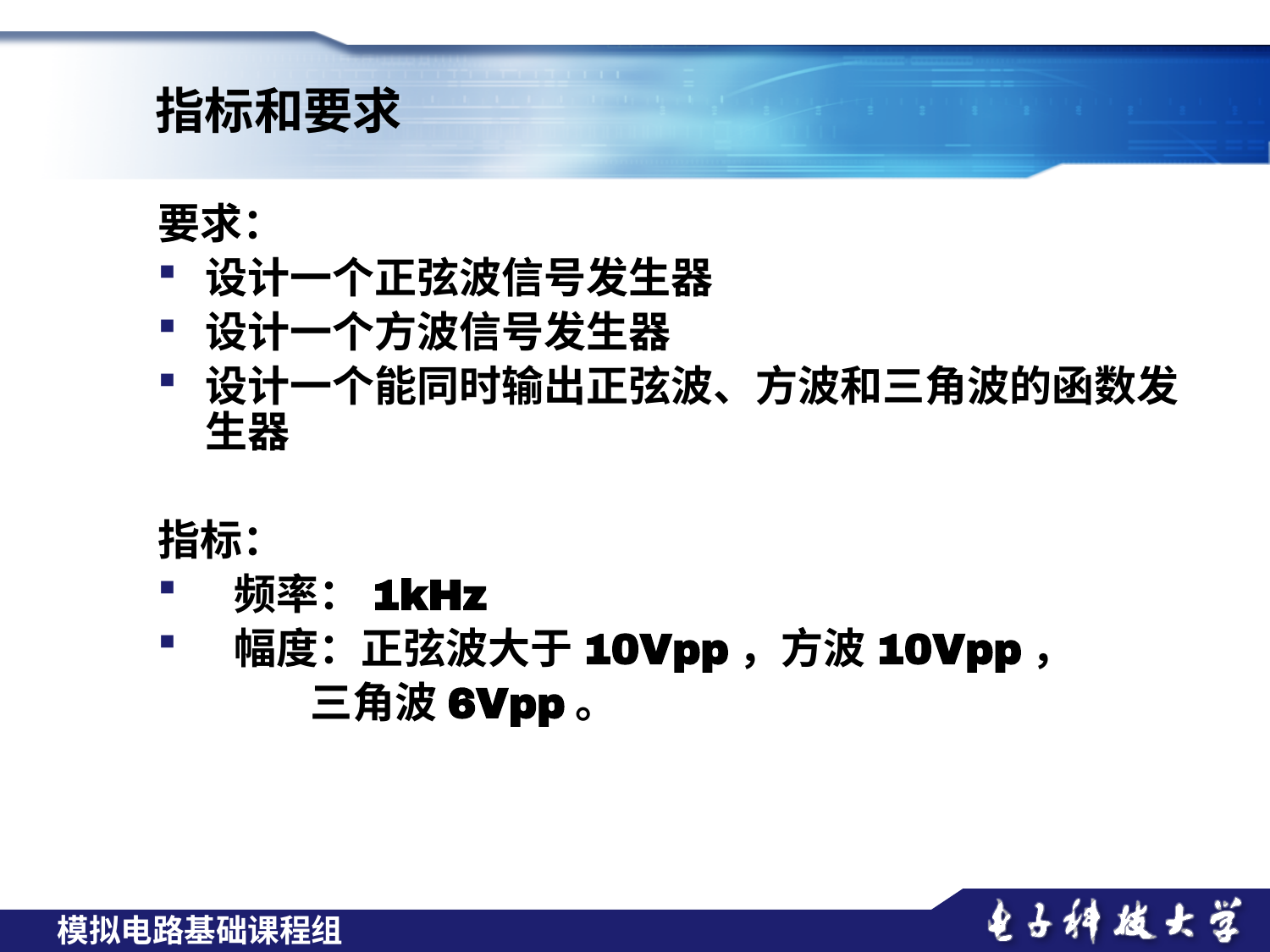

指标和要求
要求：
设计一个正弦波信号发生器
设计一个方波信号发生器
设计一个能同时输出正弦波、方波和三角波的函数发生器

指标：
  频率：1kHz
  幅度：正弦波大于10Vpp，方波10Vpp，
               三角波6Vpp。